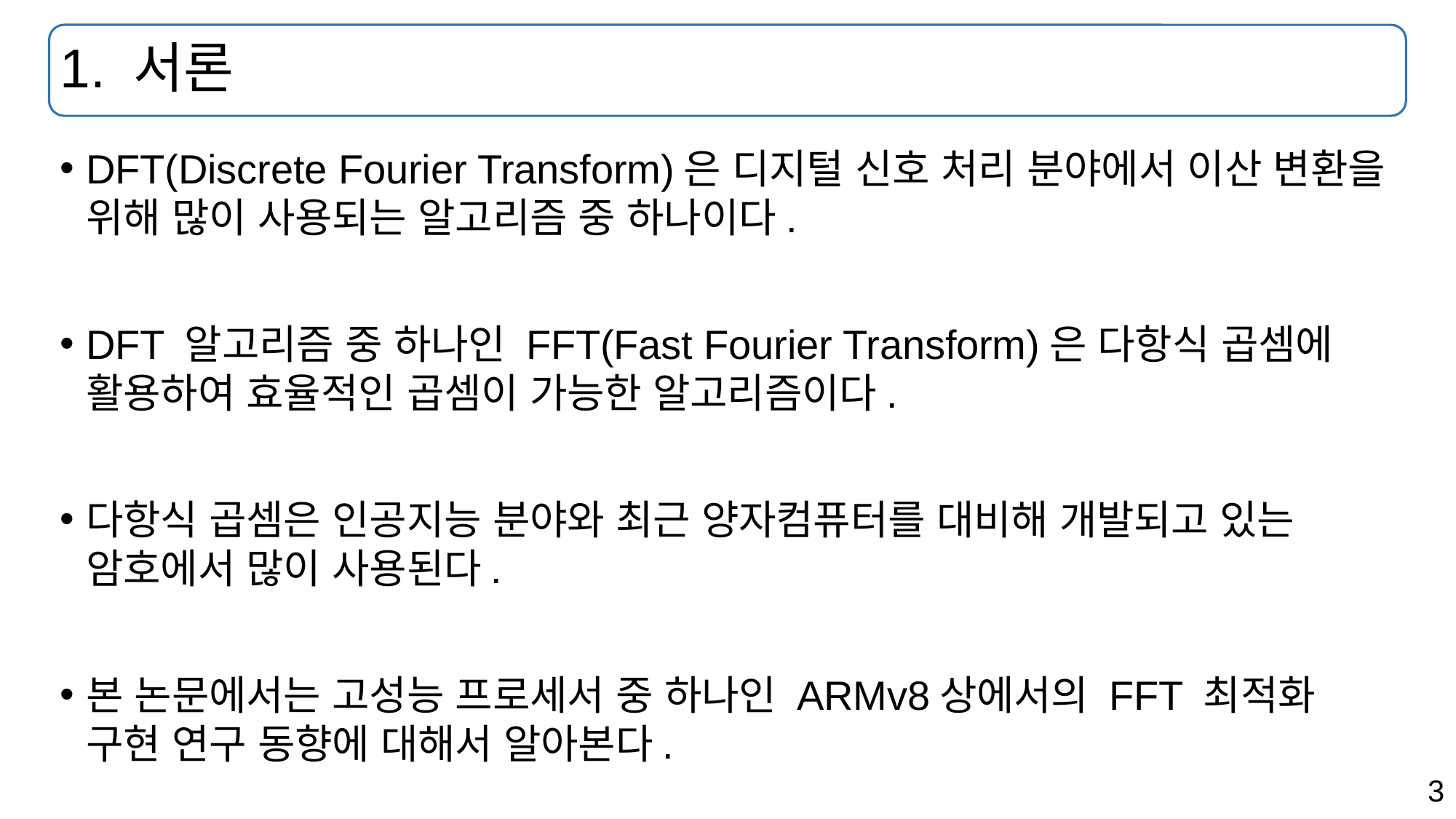

# 1. 서론
DFT(Discrete Fourier Transform)은 디지털 신호 처리 분야에서 이산 변환을 위해 많이 사용되는 알고리즘 중 하나이다.

DFT 알고리즘 중 하나인 FFT(Fast Fourier Transform)은 다항식 곱셈에 활용하여 효율적인 곱셈이 가능한 알고리즘이다.

다항식 곱셈은 인공지능 분야와 최근 양자컴퓨터를 대비해 개발되고 있는 암호에서 많이 사용된다.

본 논문에서는 고성능 프로세서 중 하나인 ARMv8상에서의 FFT 최적화 구현 연구 동향에 대해서 알아본다.